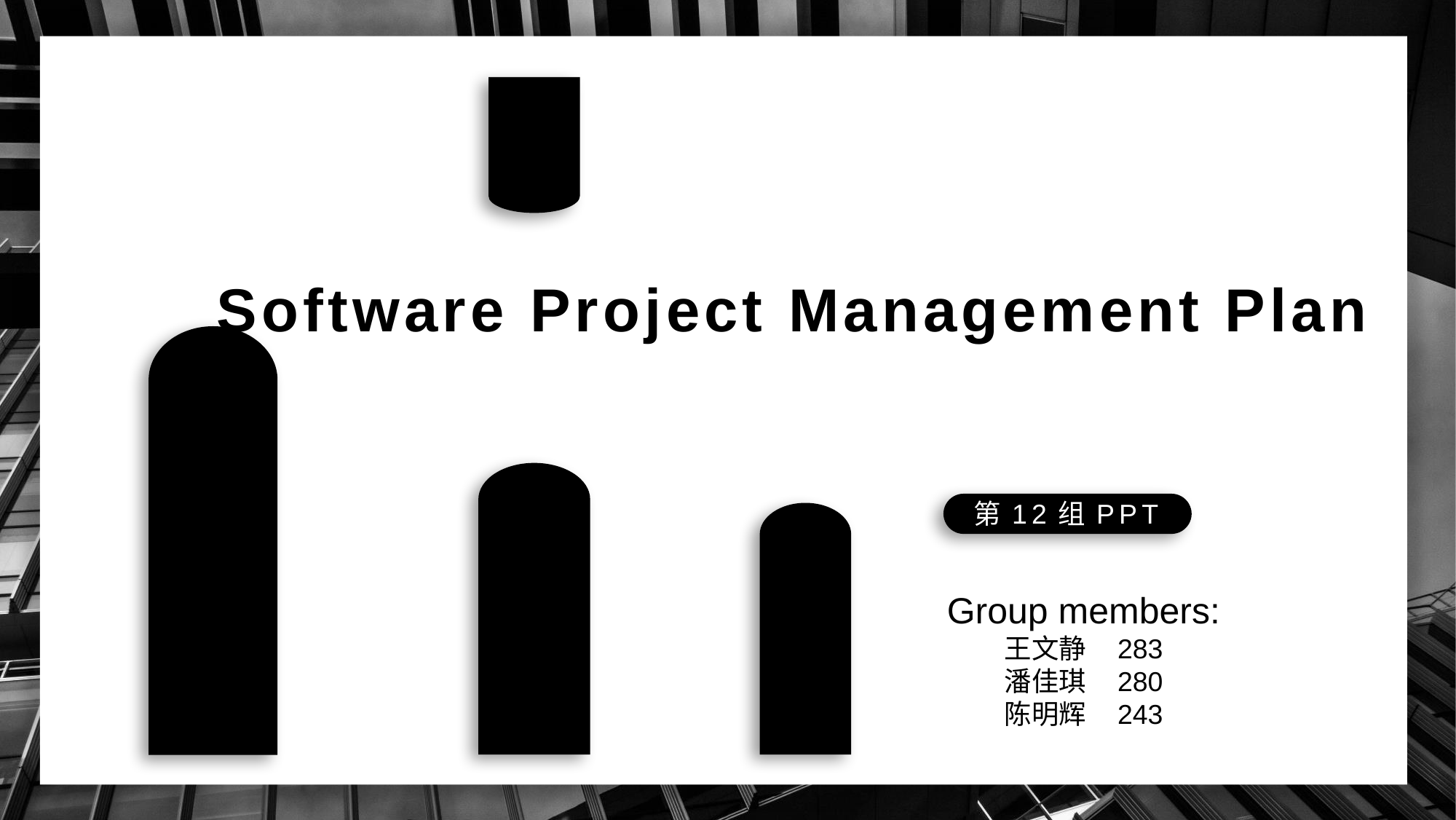

Software Project Management Plan

第12组PPT

Group members:
王文静    283
潘佳琪    280
陈明辉    243